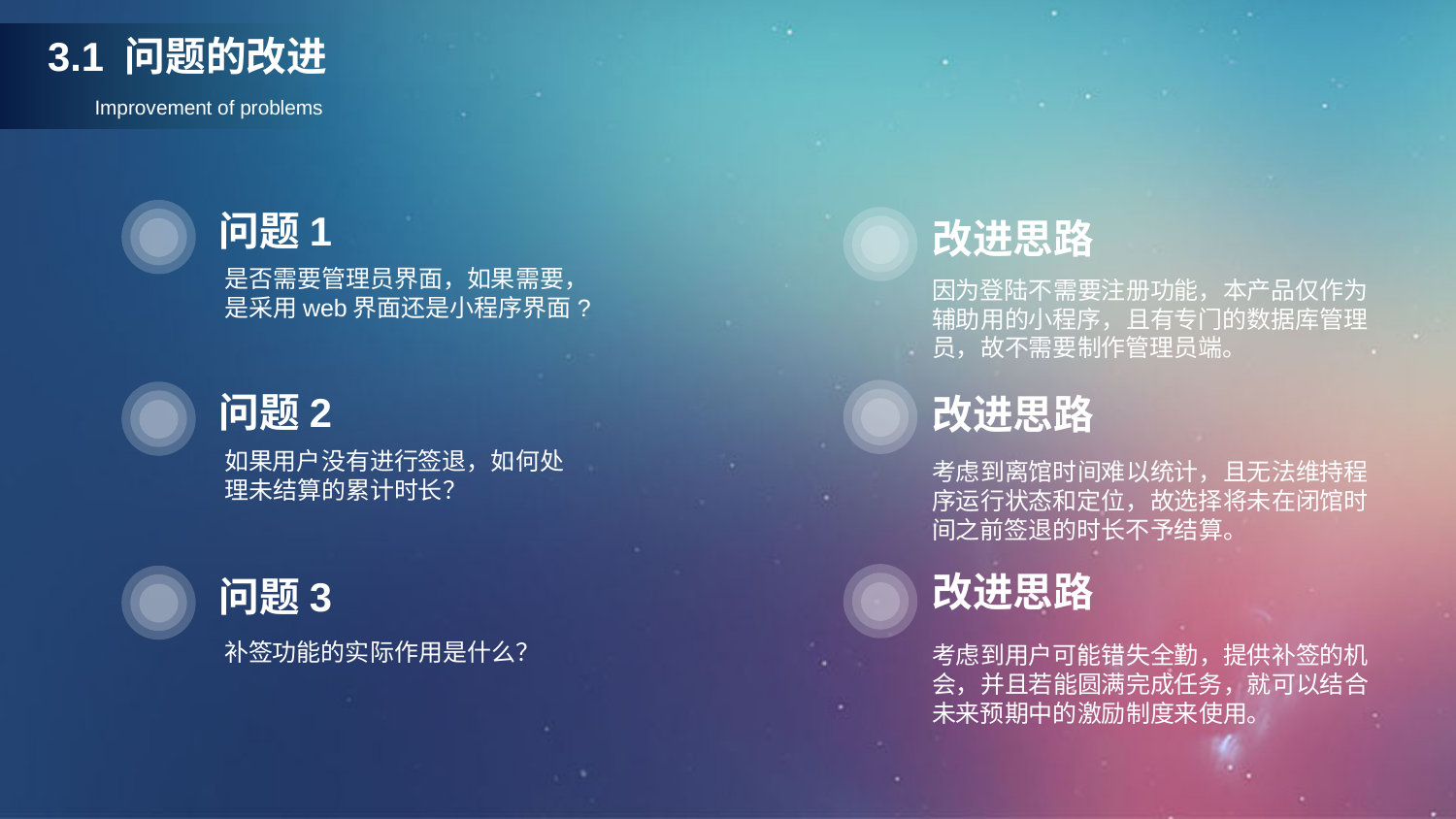

3.1 问题的改进
    Improvement of problems
问题1

改进思路

是否需要管理员界面，如果需要，是采用web界面还是小程序界面?
因为登陆不需要注册功能，本产品仅作为辅助用的小程序，且有专门的数据库管理员，故不需要制作管理员端。
问题2

改进思路
如果用户没有进行签退，如何处理未结算的累计时长？
考虑到离馆时间难以统计，且无法维持程序运行状态和定位，故选择将未在闭馆时间之前签退的时长不予结算。
改进思路

问题3

补签功能的实际作用是什么？
考虑到用户可能错失全勤，提供补签的机会，并且若能圆满完成任务，就可以结合未来预期中的激励制度来使用。